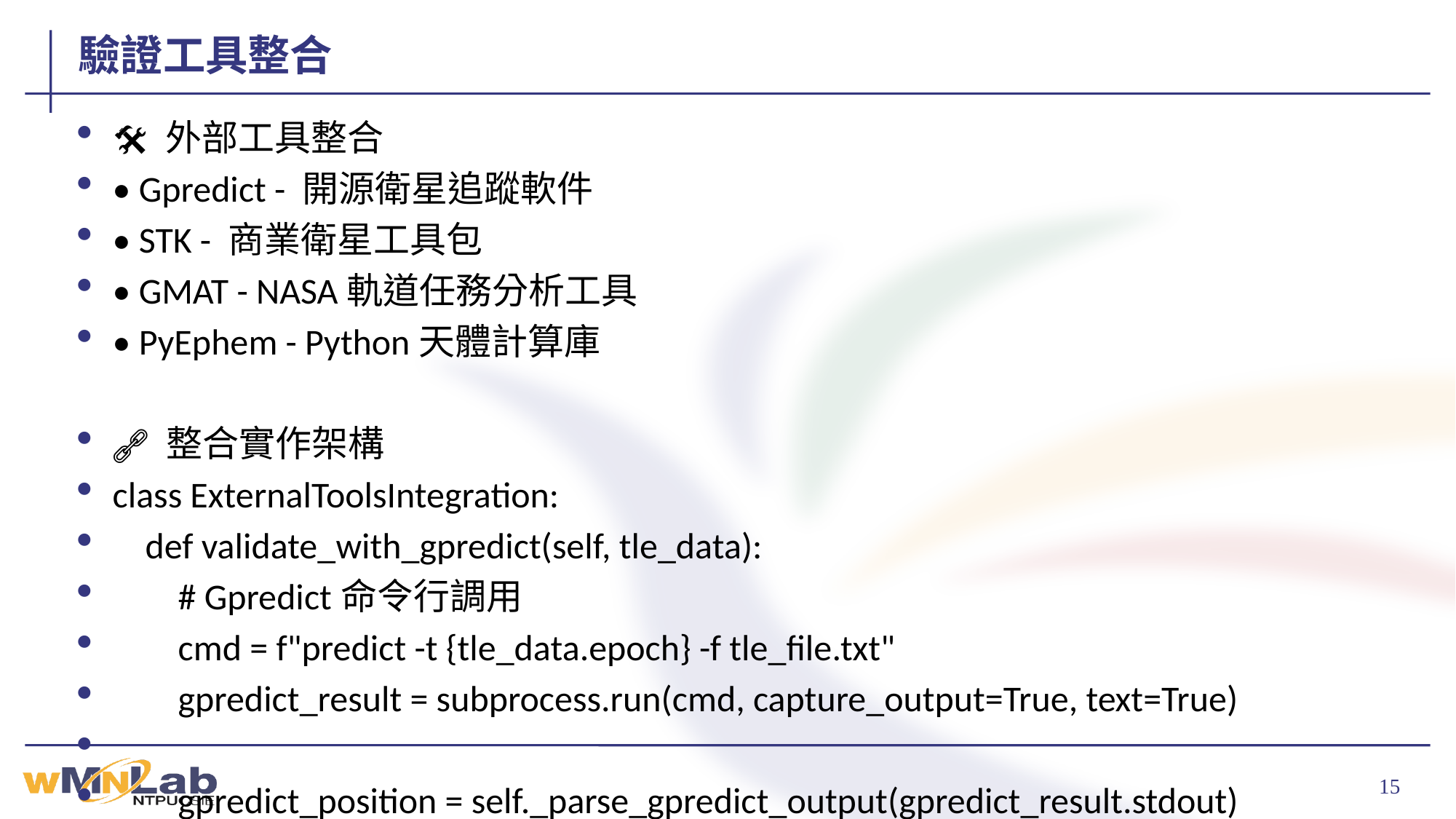

# 驗證工具整合
🛠️ 外部工具整合
• Gpredict - 開源衛星追蹤軟件
• STK - 商業衛星工具包
• GMAT - NASA軌道任務分析工具
• PyEphem - Python天體計算庫

🔗 整合實作架構
class ExternalToolsIntegration:
    def validate_with_gpredict(self, tle_data):
        # Gpredict命令行調用
        cmd = f"predict -t {tle_data.epoch} -f tle_file.txt"
        gpredict_result = subprocess.run(cmd, capture_output=True, text=True)

        gpredict_position = self._parse_gpredict_output(gpredict_result.stdout)
        our_position = self._calculate_our_position(tle_data)

        position_diff = np.linalg.norm(our_position - gpredict_position)
        return position_diff < self.POSITION_TOLERANCE

    def cross_validate_multiple_tools(self, tle_data):
        results = {}
        tools = ['gpredict', 'pyephem', 'skyfield']

        for tool in tools:
            results[tool] = self._get_tool_result(tool, tle_data)

        # 計算工具間一致性
        consistency_score = self._calculate_consensus(results)
        return consistency_score > 0.95